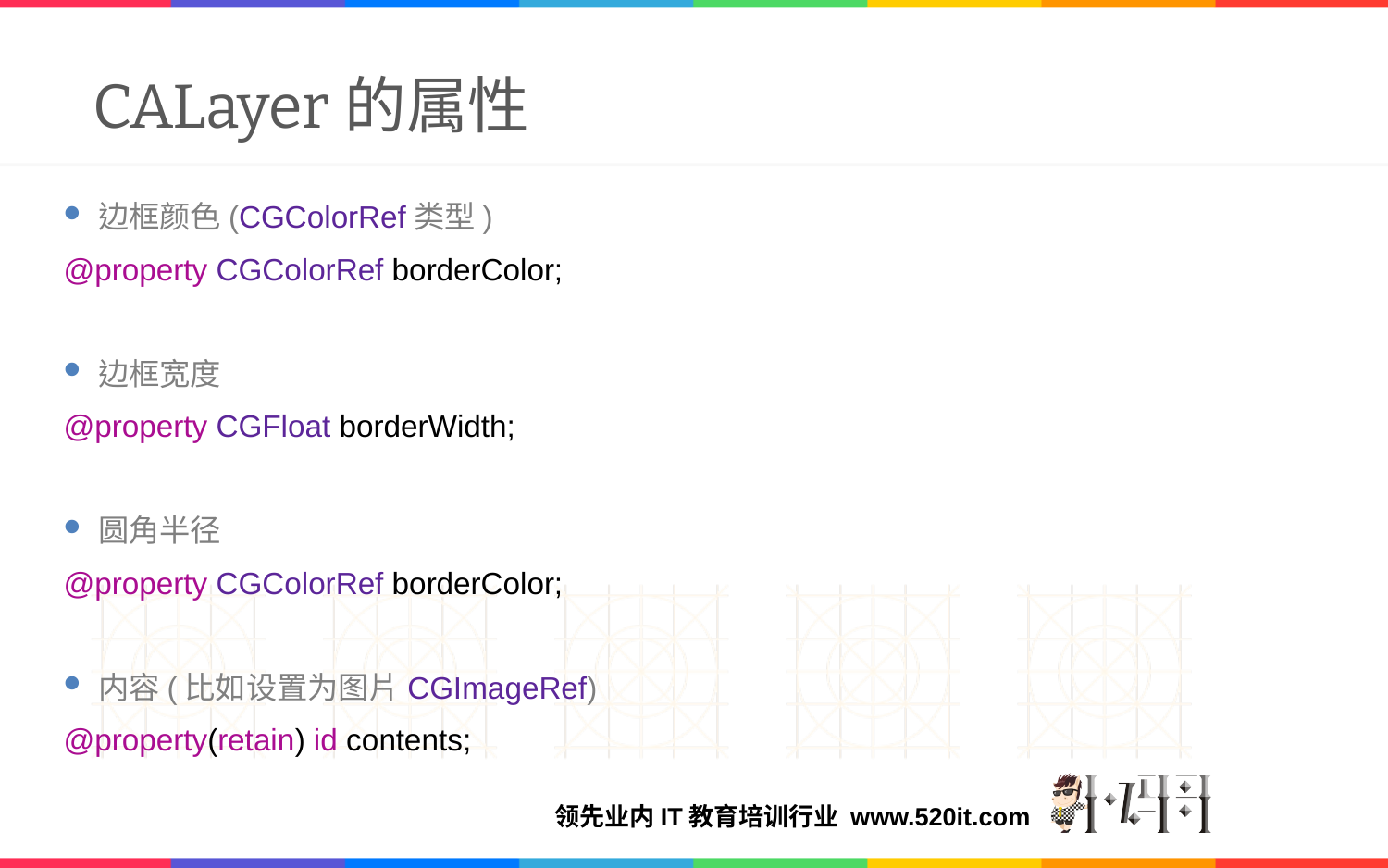

# CALayer的属性
边框颜色(CGColorRef类型)
@property CGColorRef borderColor;

边框宽度
@property CGFloat borderWidth;

圆角半径
@property CGColorRef borderColor;

内容(比如设置为图片CGImageRef)
@property(retain) id contents;